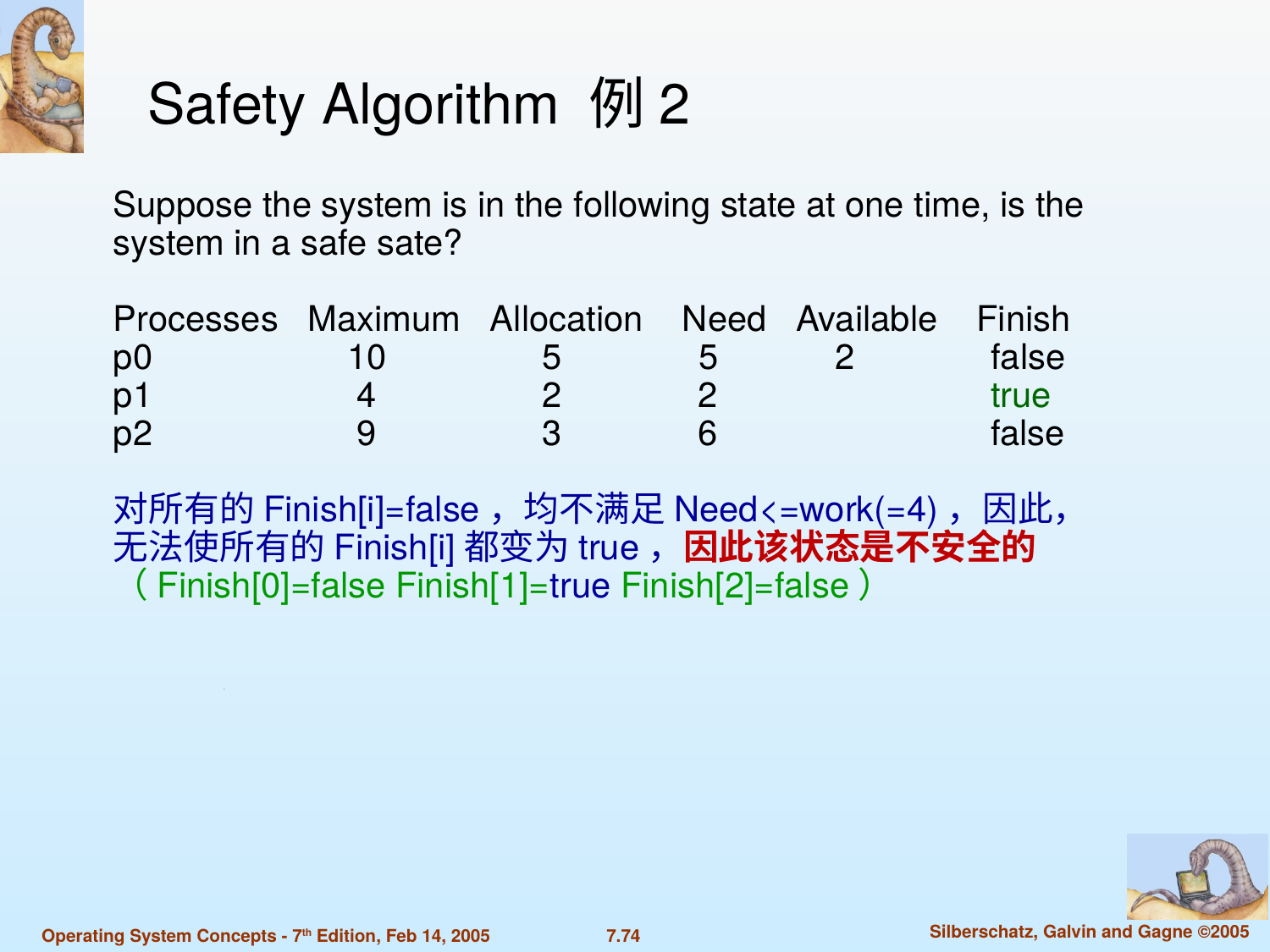

Safety Algorithm 例2
Suppose the system is in the following state at one time, is the system in a safe sate?

Processes   Maximum   Allocation    Need   Available    Finish
p0                    10                5              5            2              false
p1                     4                 2              2                            true
p2                     9                 3              6                            false

对所有的Finish[i]=false，均不满足Need<=work(=4)，因此，
无法使所有的Finish[i]都变为true，因此该状态是不安全的
（Finish[0]=false Finish[1]=true Finish[2]=false）